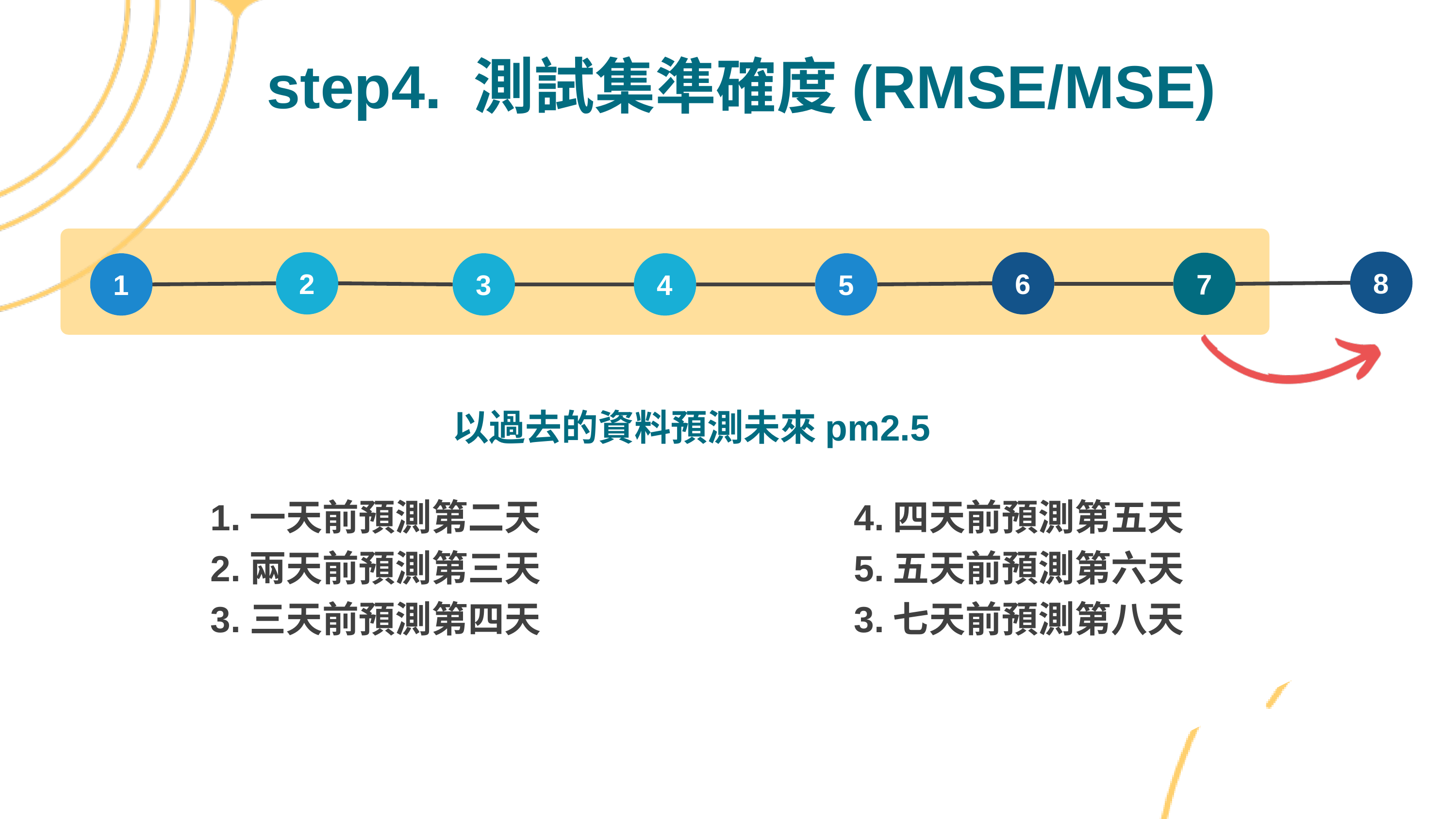

step4. 測試集準確度(RMSE/MSE)

8

2

6

7

1

3

4

5

以過去的資料預測未來pm2.5
1.一天前預測第二天
2.兩天前預測第三天
3.三天前預測第四天
4.四天前預測第五天
5.五天前預測第六天
3.七天前預測第八天